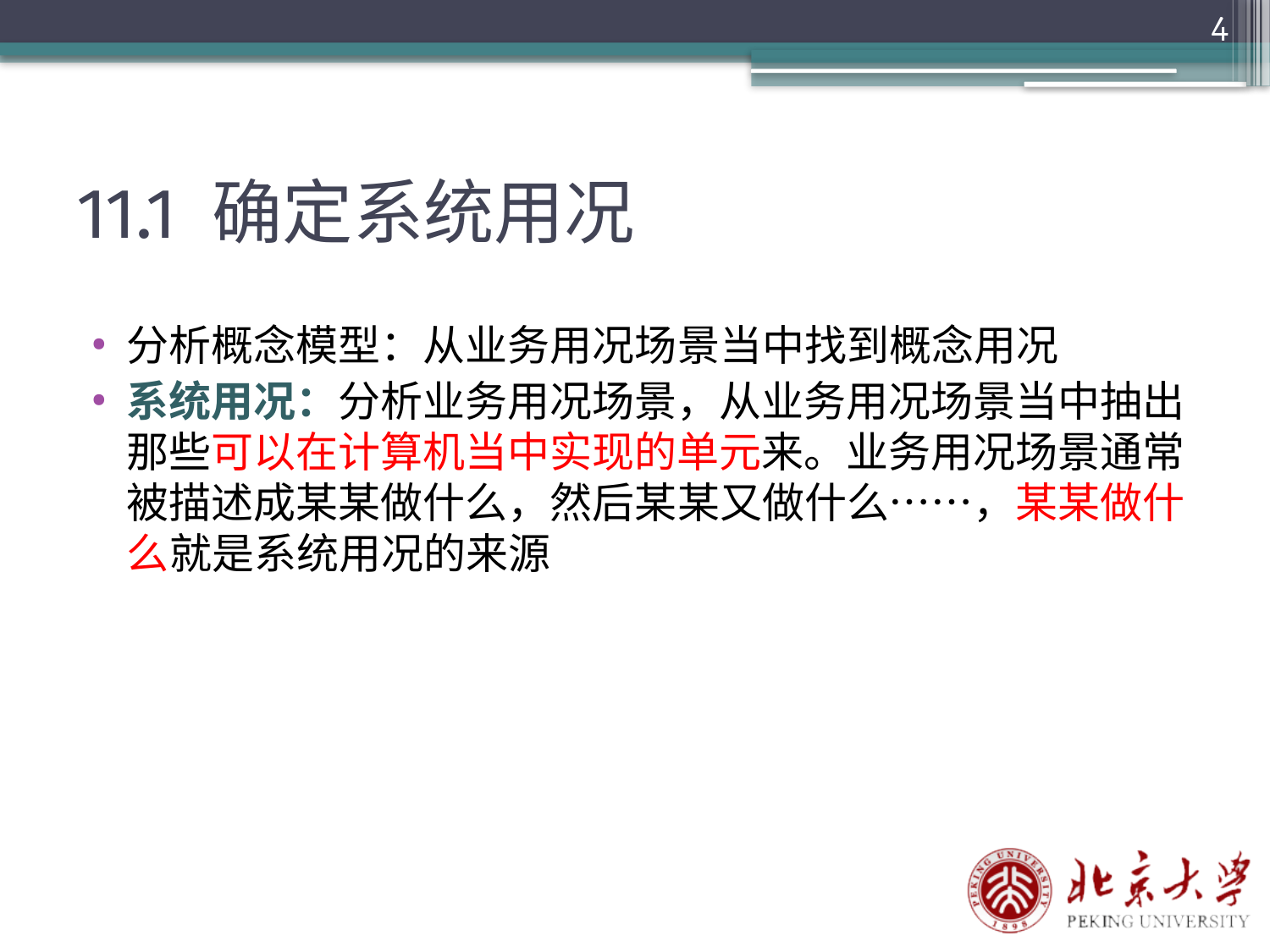

4
# 11.1 确定系统用况
分析概念模型：从业务用况场景当中找到概念用况
系统用况：分析业务用况场景，从业务用况场景当中抽出那些可以在计算机当中实现的单元来。业务用况场景通常被描述成某某做什么，然后某某又做什么……，某某做什么就是系统用况的来源